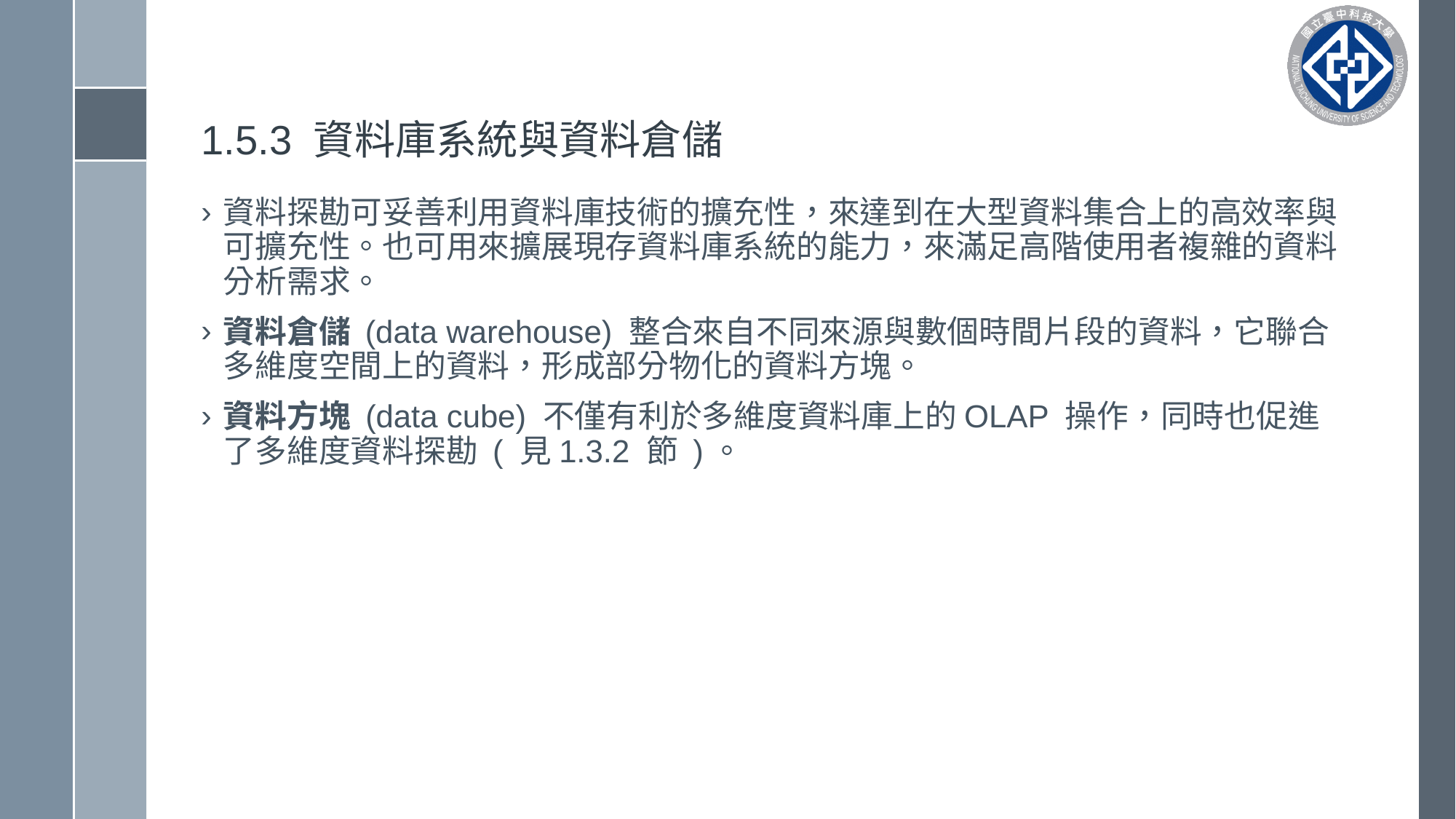

# 1.5.3 資料庫系統與資料倉儲
資料探勘可妥善利用資料庫技術的擴充性，來達到在大型資料集合上的高效率與可擴充性。也可用來擴展現存資料庫系統的能力，來滿足高階使用者複雜的資料分析需求。
資料倉儲 (data warehouse) 整合來自不同來源與數個時間片段的資料，它聯合多維度空間上的資料，形成部分物化的資料方塊。
資料方塊 (data cube) 不僅有利於多維度資料庫上的OLAP 操作，同時也促進了多維度資料探勘 ( 見1.3.2 節 )。